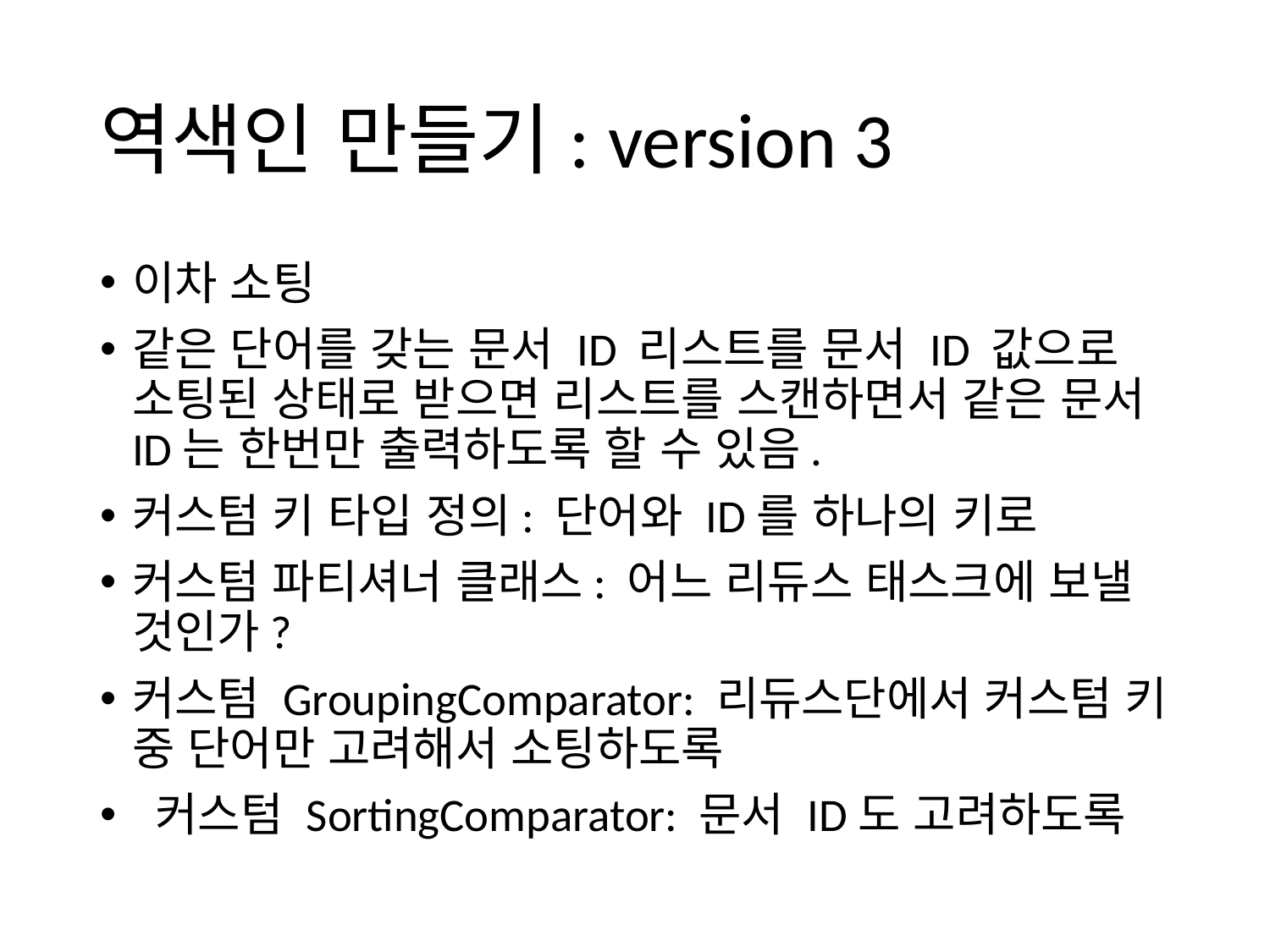

# 역색인 만들기: version 3
이차 소팅
같은 단어를 갖는 문서 ID 리스트를 문서 ID 값으로 소팅된 상태로 받으면 리스트를 스캔하면서 같은 문서ID는 한번만 출력하도록 할 수 있음.
커스텀 키 타입 정의: 단어와 ID를 하나의 키로
커스텀 파티셔너 클래스: 어느 리듀스 태스크에 보낼 것인가?
커스텀 GroupingComparator: 리듀스단에서 커스텀 키 중 단어만 고려해서 소팅하도록
 커스텀 SortingComparator: 문서 ID도 고려하도록